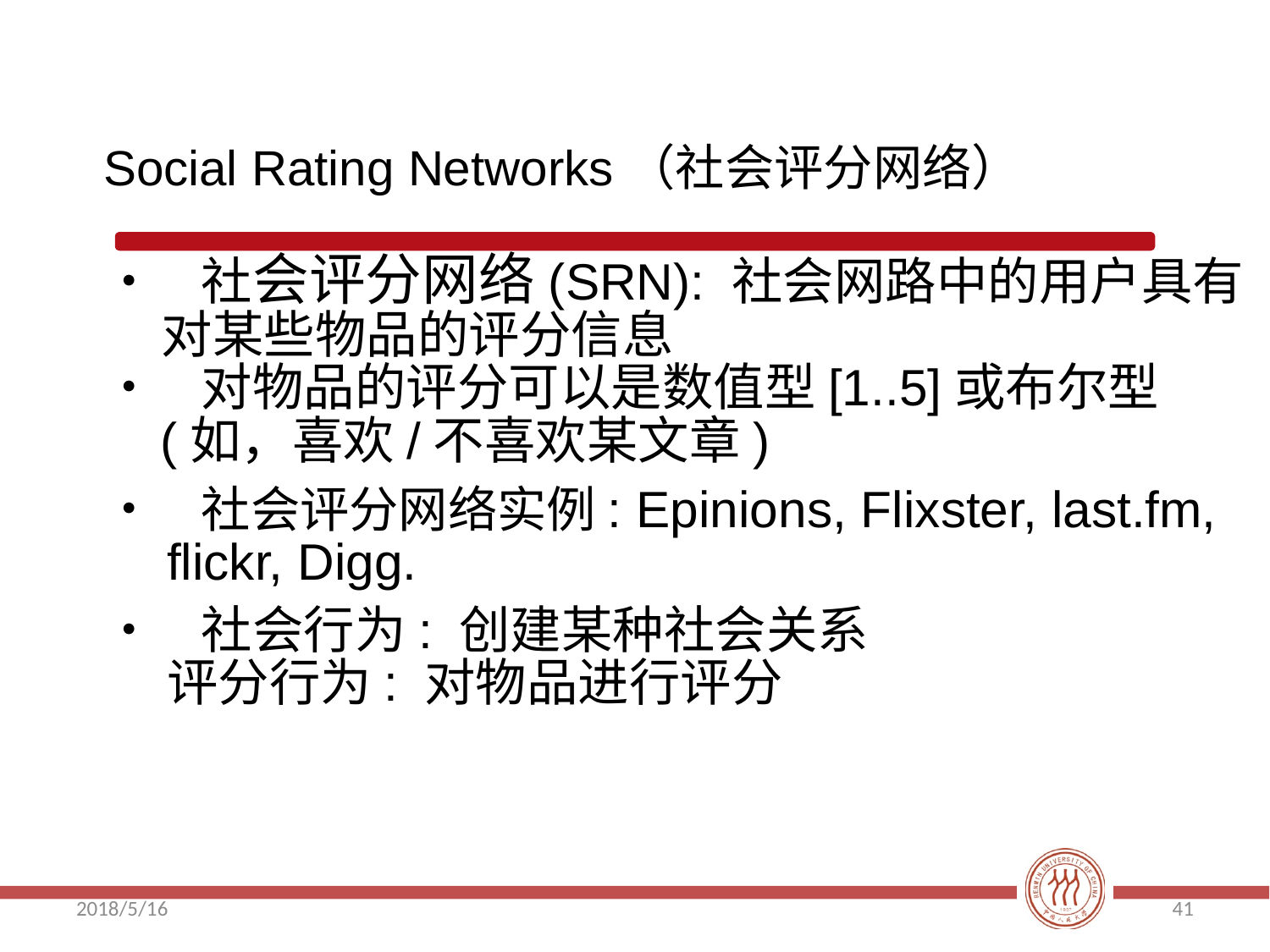

Social Rating Networks（社会评分网络）

•   社会评分网络(SRN): 社会网路中的用户具有
    对某些物品的评分信息
•   对物品的评分可以是数值型[1..5]或布尔型
    (如，喜欢/不喜欢某文章)

•   社会评分网络实例: Epinions, Flixster, last.fm,
	flickr, Digg.

•   社会行为: 创建某种社会关系
	评分行为: 对物品进行评分

2018/5/16
41